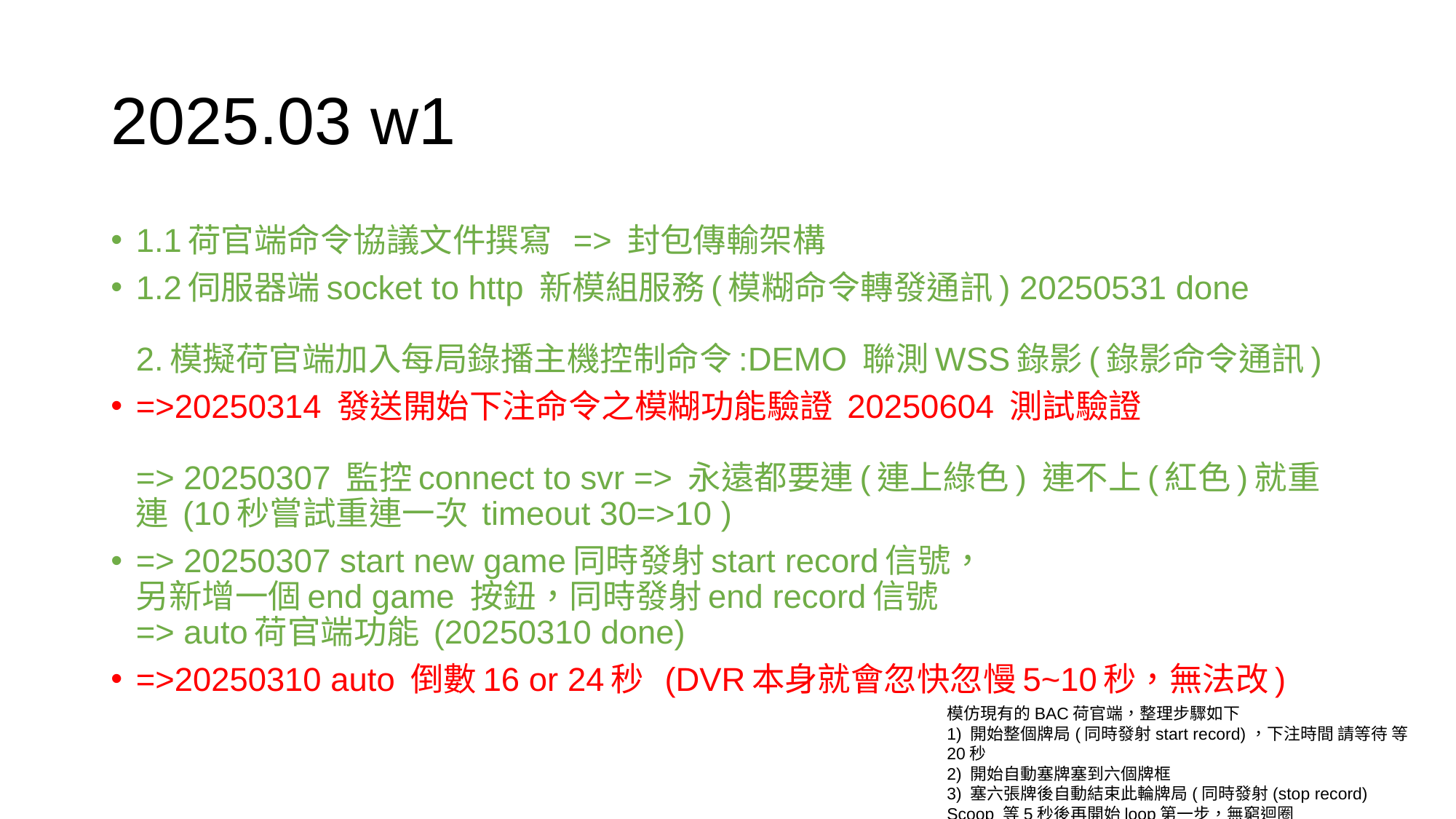

# 2025.03 w1
1.1荷官端命令協議文件撰寫  => 封包傳輸架構
1.2伺服器端socket to http 新模組服務(模糊命令轉發通訊) 20250531 done
2.模擬荷官端加入每局錄播主機控制命令:DEMO 聯測WSS錄影(錄影命令通訊)
=>20250314 發送開始下注命令之模糊功能驗證 20250604 測試驗證
=> 20250307 監控connect to svr => 永遠都要連(連上綠色) 連不上(紅色)就重連 (10秒嘗試重連一次 timeout 30=>10 )
=> 20250307 start new game同時發射start record信號，
另新增一個end game 按鈕，同時發射end record信號
=> auto荷官端功能 (20250310 done)
=>20250310 auto 倒數16 or 24秒  (DVR本身就會忽快忽慢5~10秒，無法改)

模仿現有的BAC荷官端，整理步驟如下
1) 開始整個牌局(同時發射start record)，下注時間 請等待 等20秒
2) 開始自動塞牌塞到六個牌框
3) 塞六張牌後自動結束此輪牌局(同時發射(stop record)
Scoop 等5秒後再開始loop第一步，無窮迴圈